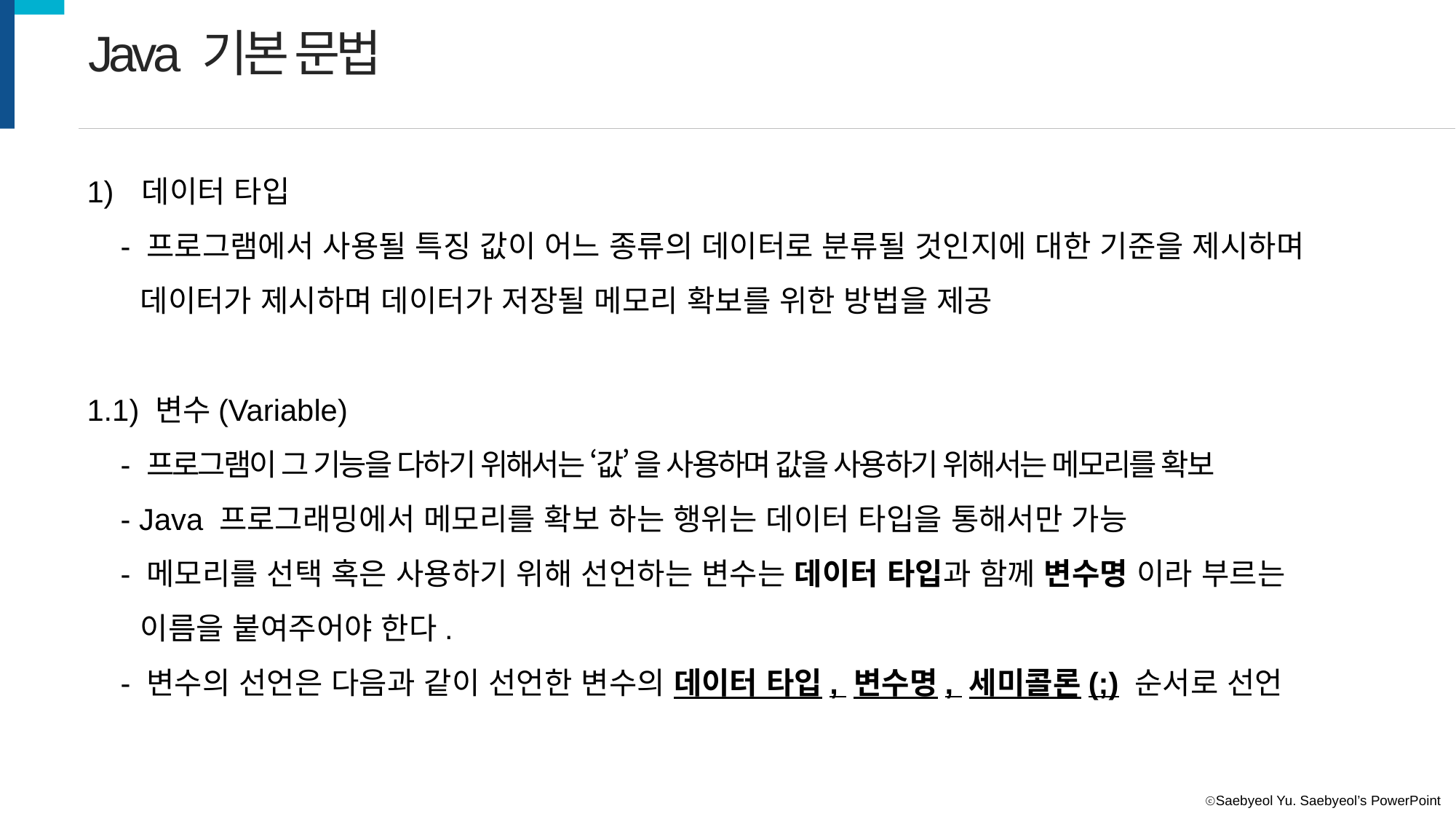

Java 기본 문법
데이터 타입
    - 프로그램에서 사용될 특징 값이 어느 종류의 데이터로 분류될 것인지에 대한 기준을 제시하며
데이터가 제시하며 데이터가 저장될 메모리 확보를 위한 방법을 제공

1.1) 변수(Variable)
    - 프로그램이 그 기능을 다하기 위해서는 ‘값’ 을 사용하며 값을 사용하기 위해서는 메모리를 확보
    - Java 프로그래밍에서 메모리를 확보 하는 행위는 데이터 타입을 통해서만 가능
    - 메모리를 선택 혹은 사용하기 위해 선언하는 변수는 데이터 타입과 함께 변수명 이라 부르는
이름을 붙여주어야 한다.
    - 변수의 선언은 다음과 같이 선언한 변수의 데이터 타입, 변수명, 세미콜론(;) 순서로 선언